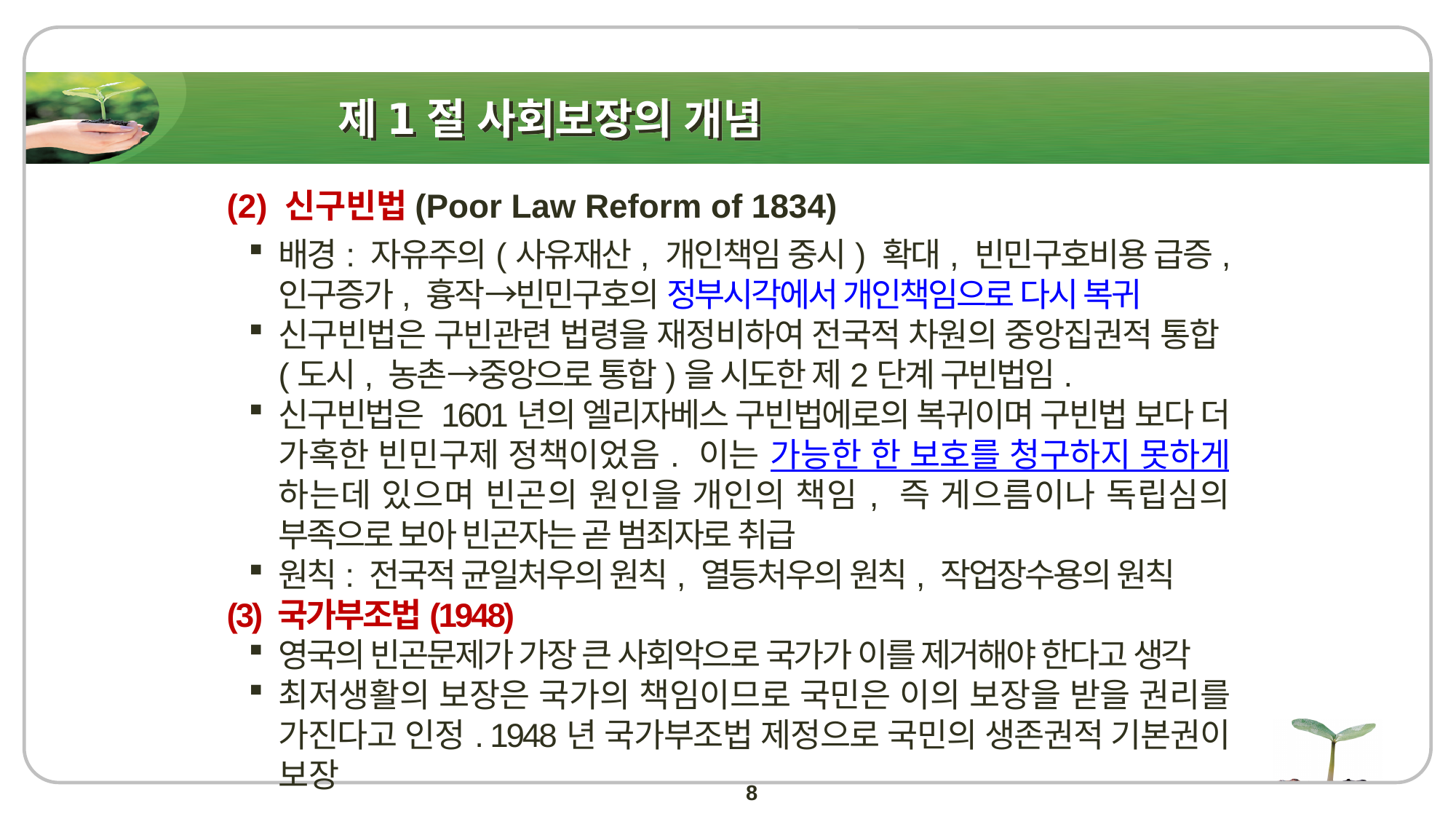

# 제1절 사회보장의 개념
(2) 신구빈법(Poor Law Reform of 1834)
배경: 자유주의(사유재산, 개인책임 중시) 확대, 빈민구호비용 급증, 인구증가, 흉작→빈민구호의 정부시각에서 개인책임으로 다시 복귀
신구빈법은 구빈관련 법령을 재정비하여 전국적 차원의 중앙집권적 통합(도시, 농촌→중앙으로 통합)을 시도한 제2단계 구빈법임.
신구빈법은 1601년의 엘리자베스 구빈법에로의 복귀이며 구빈법 보다 더 가혹한 빈민구제 정책이었음. 이는 가능한 한 보호를 청구하지 못하게 하는데 있으며 빈곤의 원인을 개인의 책임, 즉 게으름이나 독립심의 부족으로 보아 빈곤자는 곧 범죄자로 취급
원칙: 전국적 균일처우의 원칙, 열등처우의 원칙, 작업장수용의 원칙
(3) 국가부조법(1948)
영국의 빈곤문제가 가장 큰 사회악으로 국가가 이를 제거해야 한다고 생각
최저생활의 보장은 국가의 책임이므로 국민은 이의 보장을 받을 권리를 가진다고 인정. 1948년 국가부조법 제정으로 국민의 생존권적 기본권이 보장
8